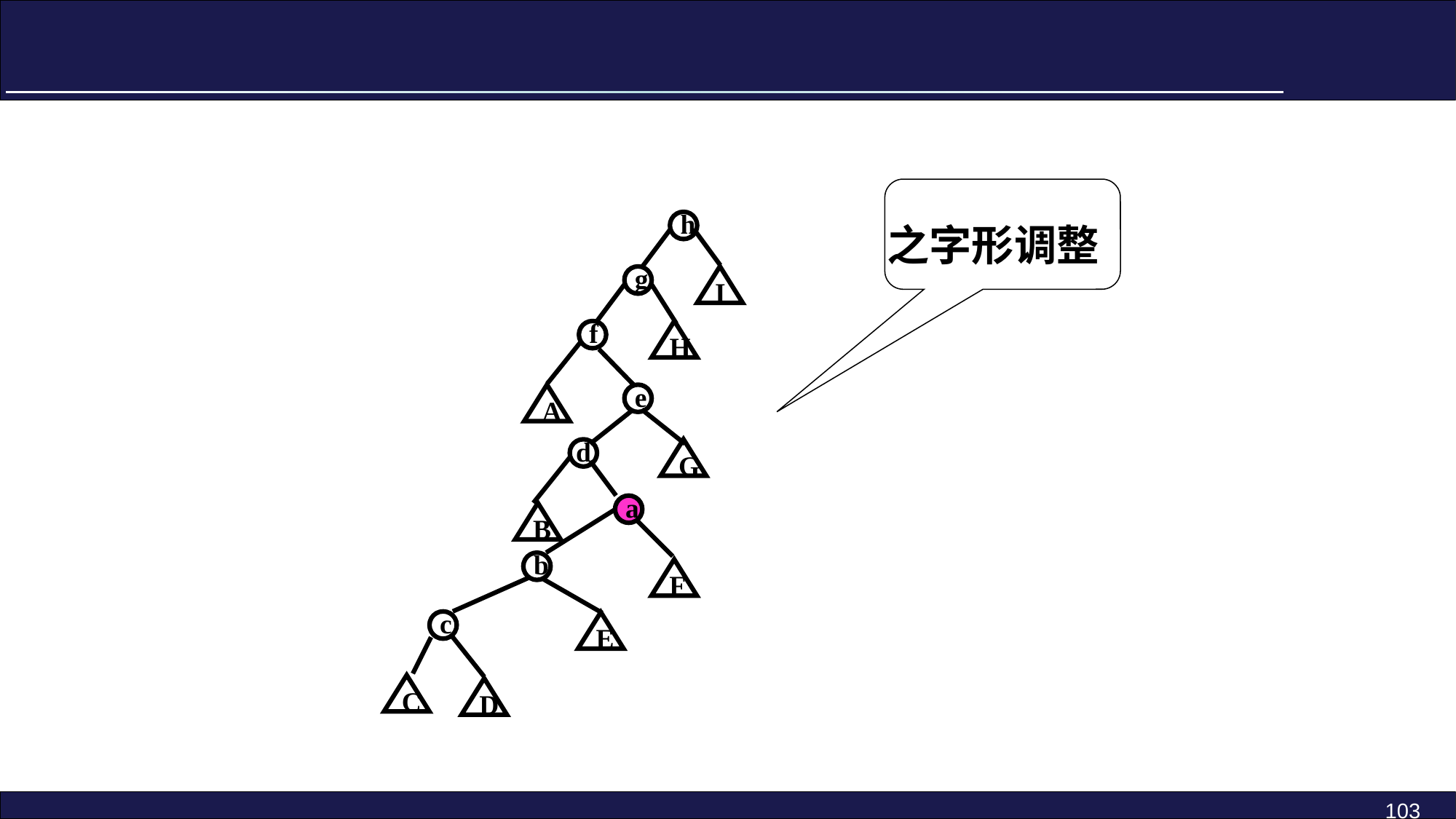

之字形调整
h

g
I

f
H

A
e

d
G

a
B

b
F

c
E

C
D
103